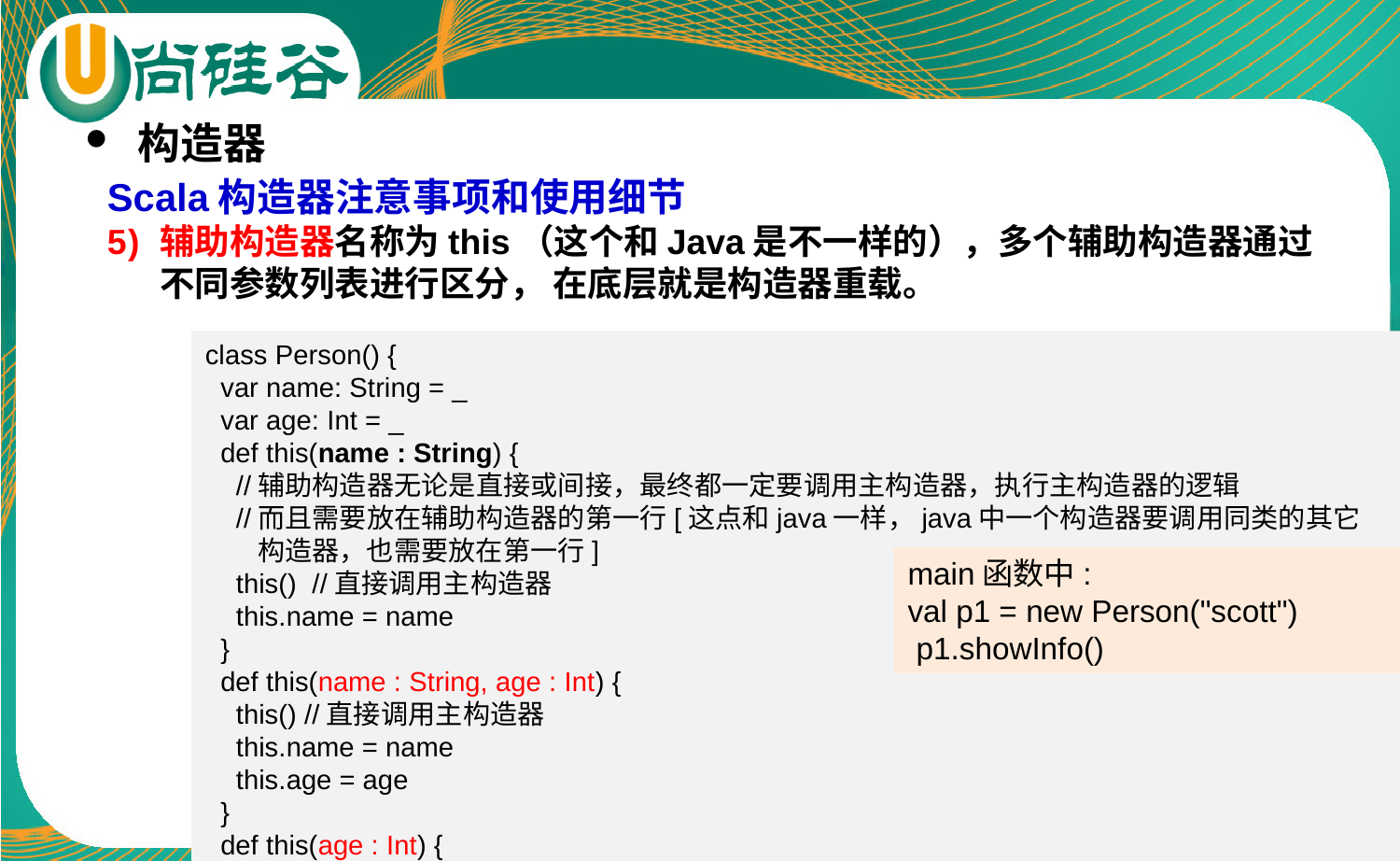

构造器
Scala构造器注意事项和使用细节
辅助构造器名称为this（这个和Java是不一样的），多个辅助构造器通过不同参数列表进行区分， 在底层就是构造器重载。

class Person() {
  var name: String = _
  var age: Int = _
  def this(name : String) {
    //辅助构造器无论是直接或间接，最终都一定要调用主构造器，执行主构造器的逻辑
    //而且需要放在辅助构造器的第一行[这点和java一样，java中一个构造器要调用同类的其它构造器，也需要放在第一行]
    this()  //直接调用主构造器
    this.name = name
  }
  def this(name : String, age : Int) {
    this() //直接调用主构造器
    this.name = name
    this.age = age
  }
  def this(age : Int) {
    this("匿名") //简介调用主构造器,因为 def this(name : String) 中调用了主构造器!
    this.age = age
  }
  def showInfo(): Unit = {
    println("person信息如下:")
    println("name=" + this.name)
    println("age=" + this.age)
  }
}
main函数中:
val p1 = new Person("scott")
 p1.showInfo()